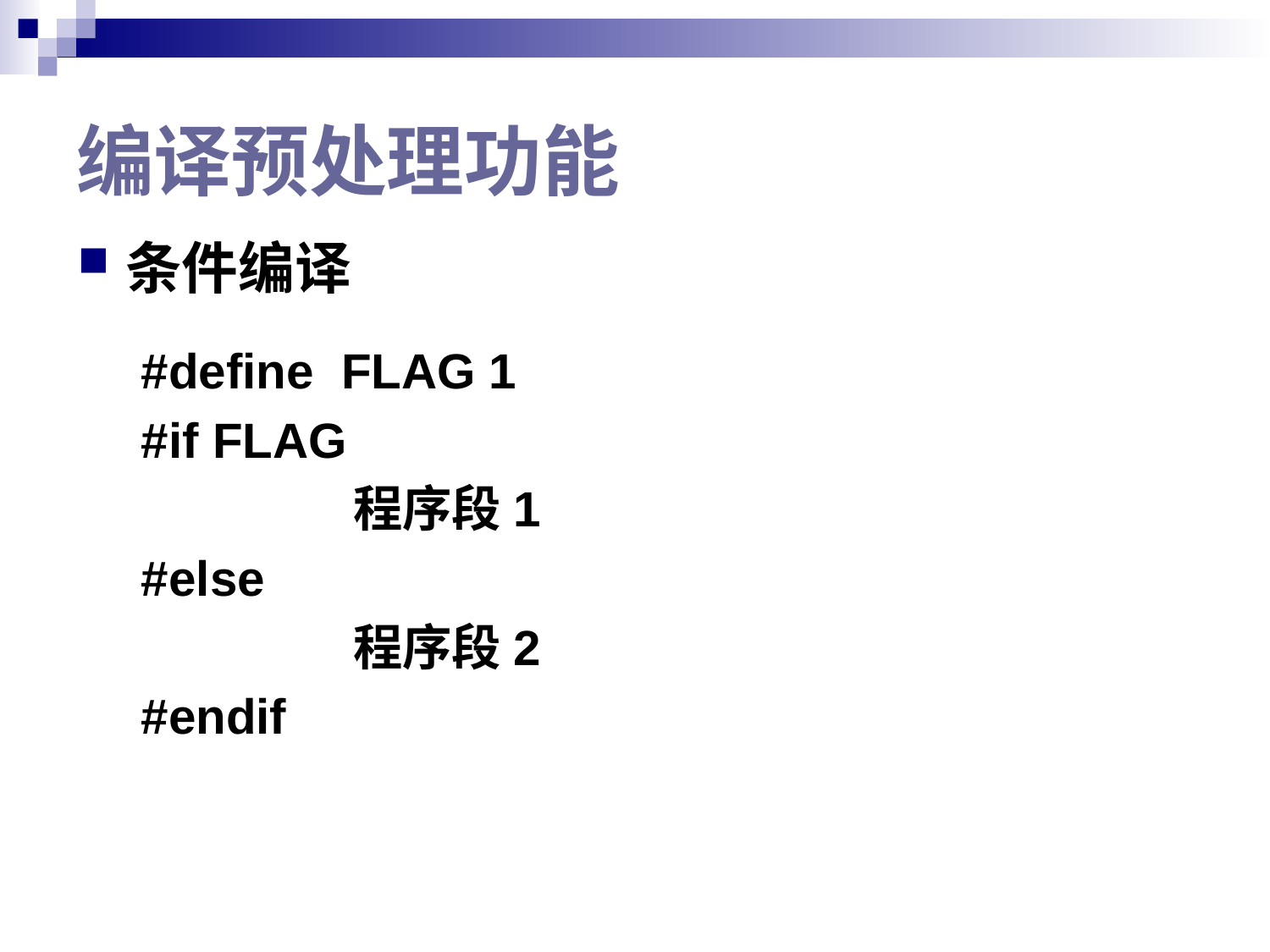

# 编译预处理功能
条件编译
#define  FLAG 1
#if FLAG
		   程序段1
#else
		   程序段2
#endif